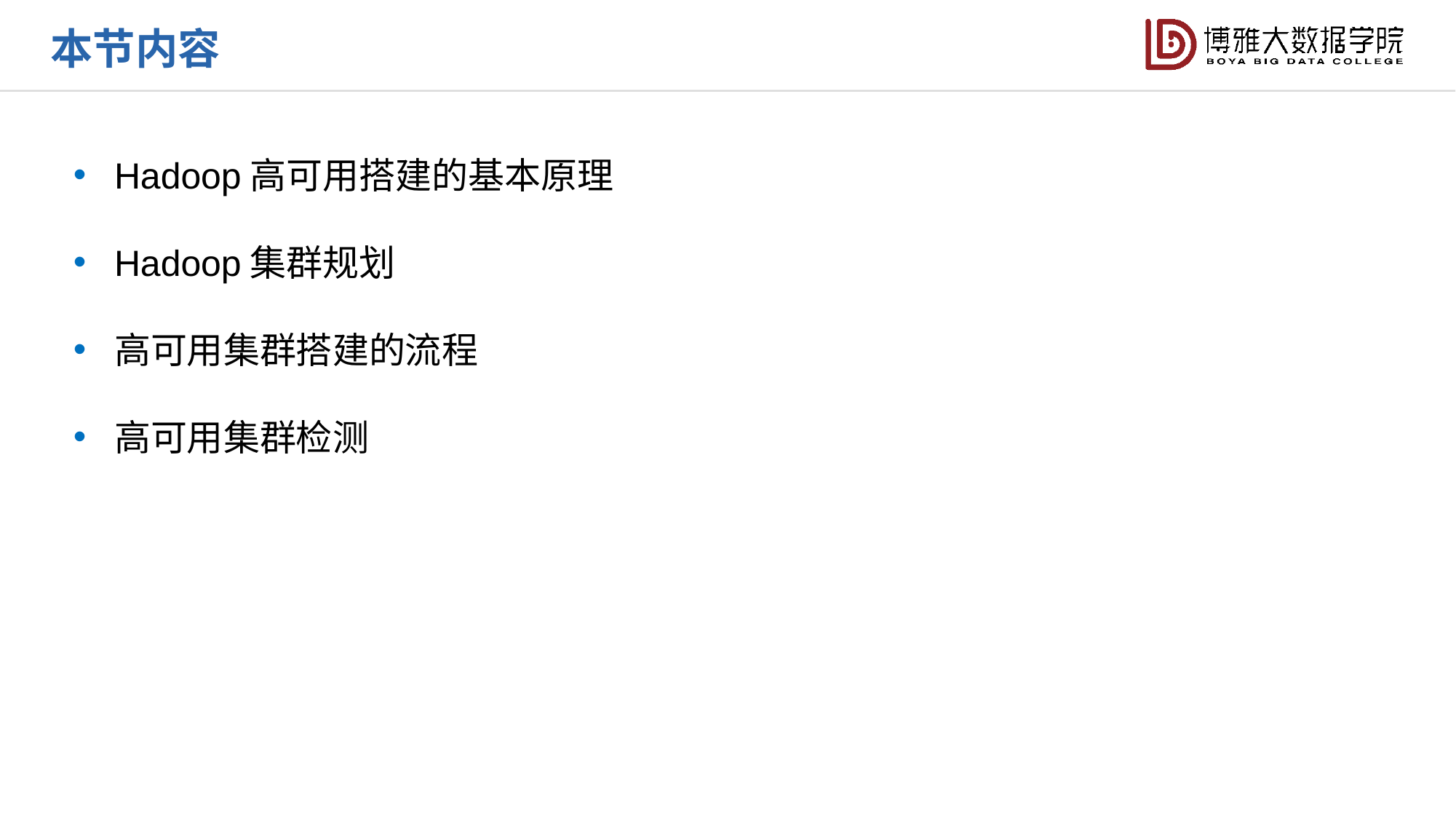

本节内容

Hadoop高可用搭建的基本原理

Hadoop集群规划

高可用集群搭建的流程

高可用集群检测